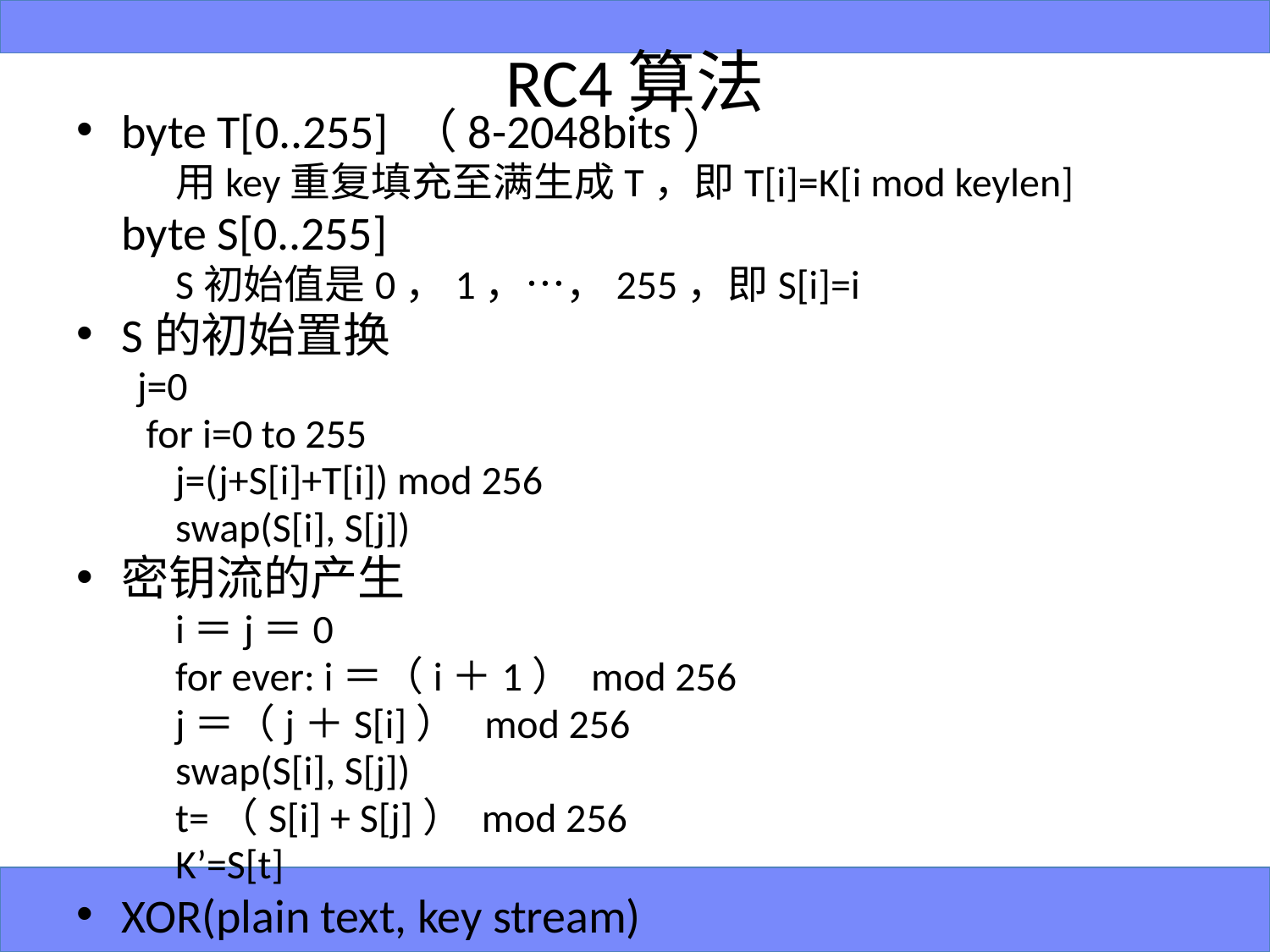

# RC4算法
byte T[0..255] （8-2048bits）
	用key重复填充至满生成T，即T[i]=K[i mod keylen]
	byte S[0..255]
	S初始值是0，1，…，255，即S[i]=i
S的初始置换
j=0
 for i=0 to 255
			j=(j+S[i]+T[i]) mod 256
			swap(S[i], S[j])
密钥流的产生
	i＝j＝0
	for ever: i＝（i＋1） mod 256
			j＝（j＋S[i]）  mod 256
			swap(S[i], S[j])
			t=（S[i] + S[j]） mod 256
			K’=S[t]
XOR(plain text, key stream)